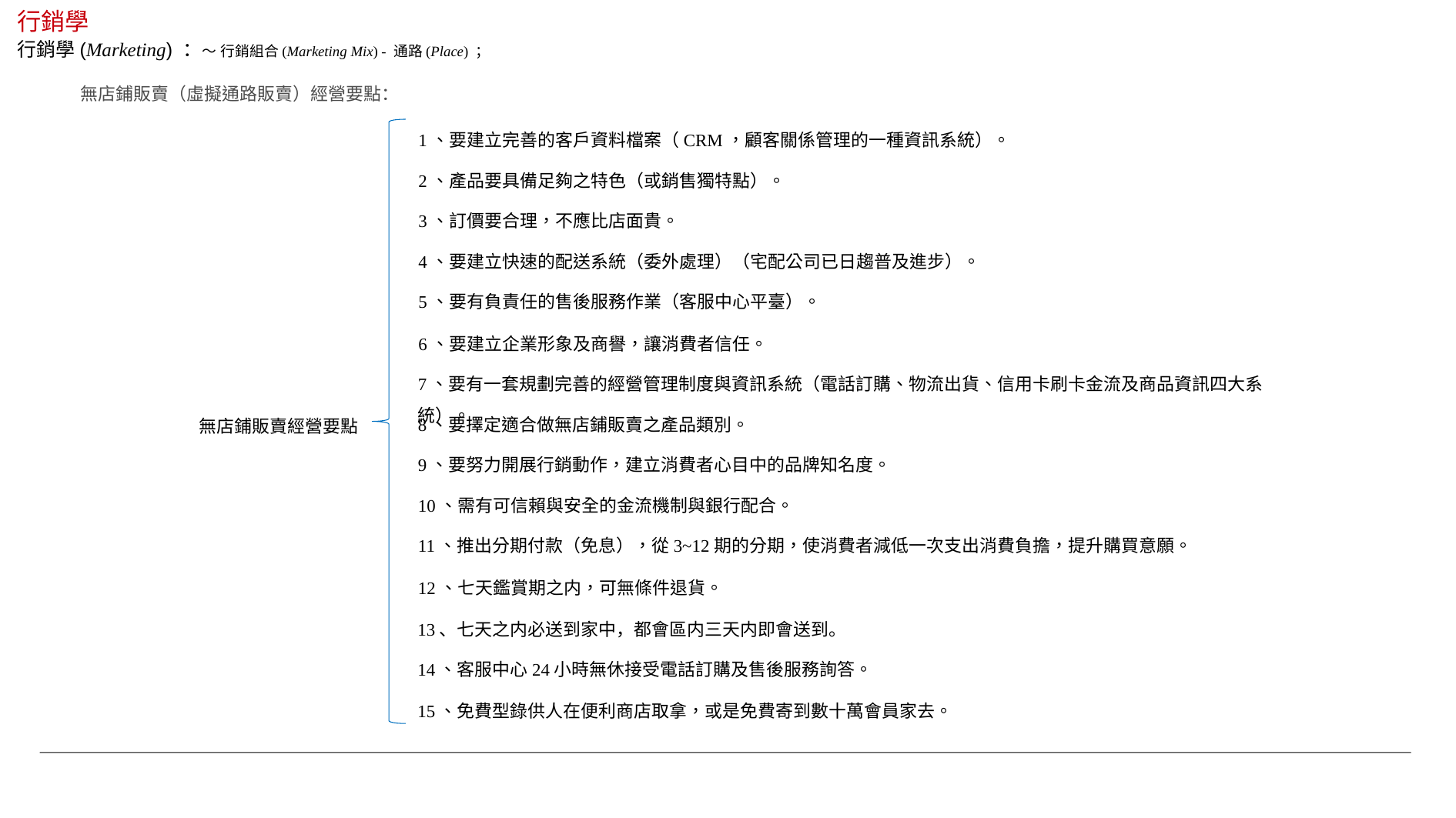

行銷學
行銷學(Marketing) ：～ 行銷組合(Marketing Mix) - 通路(Place) ；
無店鋪販賣（虛擬通路販賣）經營要點：
1、要建立完善的客戶資料檔案（CRM，顧客關係管理的一種資訊系統）。

2、產品要具備足夠之特色（或銷售獨特點）。
3、訂價要合理，不應比店面貴。
4、要建立快速的配送系統（委外處理）（宅配公司已日趨普及進步）。
5、要有負責任的售後服務作業（客服中心平臺）。
6、要建立企業形象及商譽，讓消費者信任。
7、要有一套規劃完善的經營管理制度與資訊系統（電話訂購、物流出貨、信用卡刷卡金流及商品資訊四大系統）。
8、要擇定適合做無店鋪販賣之產品類別。
無店鋪販賣經營要點
9、要努力開展行銷動作，建立消費者心目中的品牌知名度。
10、需有可信賴與安全的金流機制與銀行配合。
11、推出分期付款（免息），從3~12期的分期，使消費者減低一次支出消費負擔，提升購買意願。
12、七天鑑賞期之内，可無條件退貨。
13、七天之内必送到家中，都會區内三天内即會送到。
14、客服中心24小時無休接受電話訂購及售後服務詢答。
15、免費型錄供人在便利商店取拿，或是免費寄到數十萬會員家去。